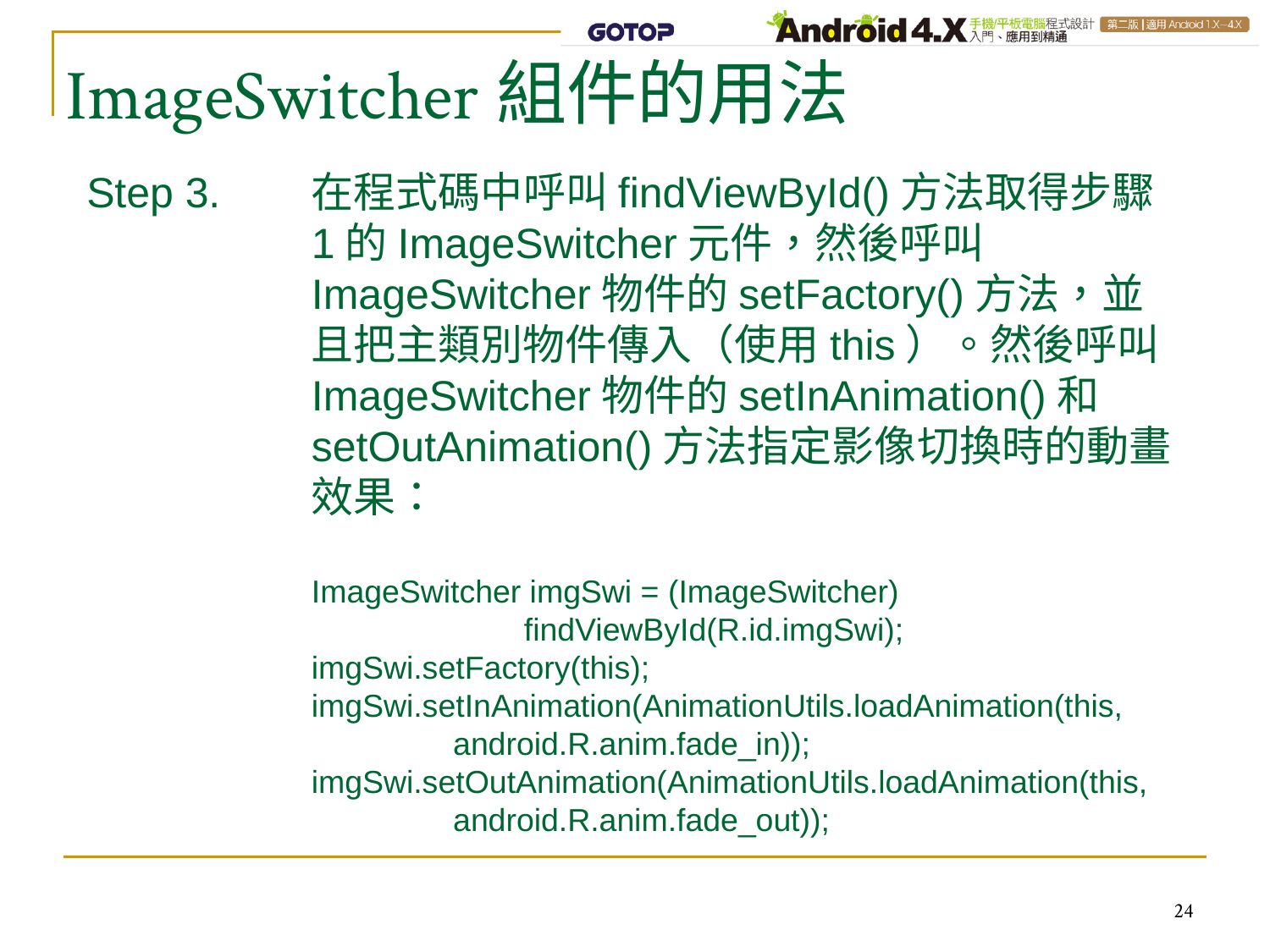

# ImageSwitcher組件的用法
Step 3. 	在程式碼中呼叫findViewById()方法取得步驟1的ImageSwitcher元件，然後呼叫ImageSwitcher物件的setFactory()方法，並且把主類別物件傳入（使用this）。然後呼叫ImageSwitcher物件的setInAnimation()和setOutAnimation()方法指定影像切換時的動畫效果：
ImageSwitcher imgSwi = (ImageSwitcher)
                        findViewById(R.id.imgSwi);
imgSwi.setFactory(this);
imgSwi.setInAnimation(AnimationUtils.loadAnimation(this,
                android.R.anim.fade_in));
imgSwi.setOutAnimation(AnimationUtils.loadAnimation(this,
                android.R.anim.fade_out));
24